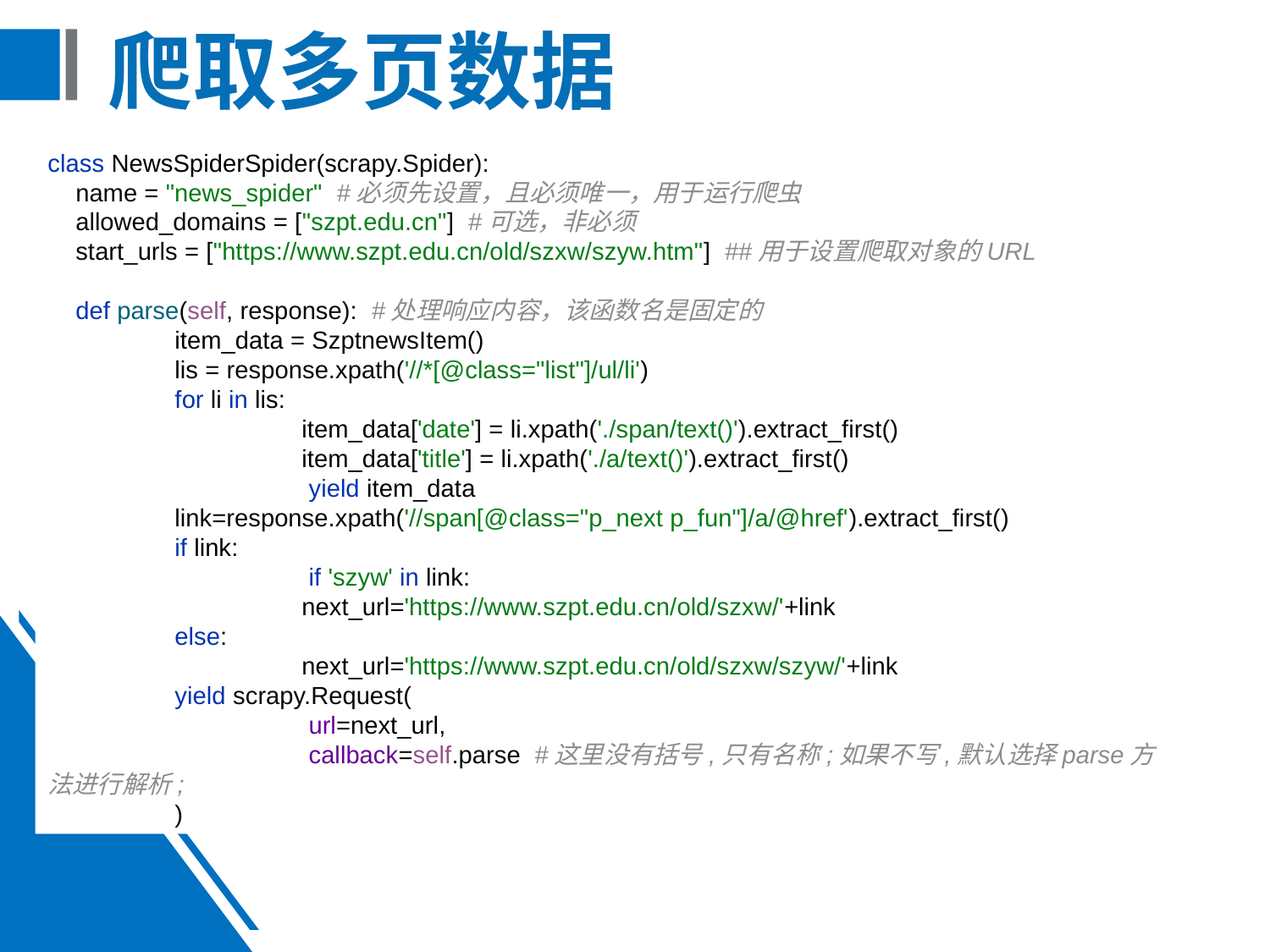

# 爬取多页数据
class NewsSpiderSpider(scrapy.Spider):
    name = "news_spider"  #必须先设置，且必须唯一，用于运行爬虫
    allowed_domains = ["szpt.edu.cn"]  #可选，非必须
    start_urls = ["https://www.szpt.edu.cn/old/szxw/szyw.htm"]  ##用于设置爬取对象的URL
    def parse(self, response):  #处理响应内容，该函数名是固定的
	item_data = SzptnewsItem()
	lis = response.xpath('//*[@class="list"]/ul/li')
	for li in lis:
   		item_data['date'] = li.xpath('./span/text()').extract_first()
    		item_data['title'] = li.xpath('./a/text()').extract_first()
   		 yield item_data
	link=response.xpath('//span[@class="p_next p_fun"]/a/@href').extract_first()
	if link:
   		 if 'szyw' in link:
        		next_url='https://www.szpt.edu.cn/old/szxw/'+link
    	else:
        		next_url='https://www.szpt.edu.cn/old/szxw/szyw/'+link
	yield scrapy.Request(
   		 url=next_url,
   		 callback=self.parse  #这里没有括号,只有名称;如果不写,默认选择parse方法进行解析;
	)
3